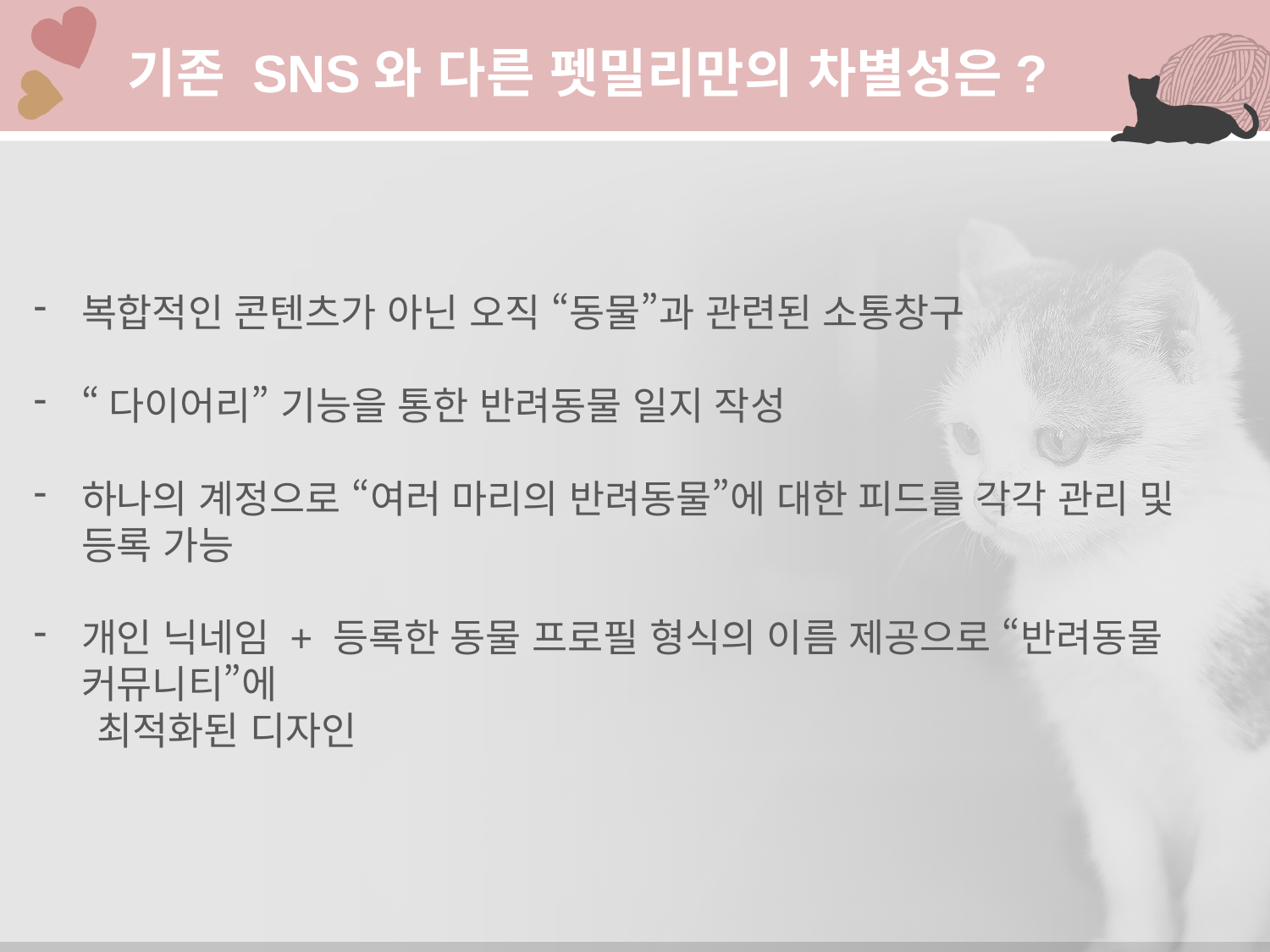

# 기존 SNS와 다른 펫밀리만의 차별성은?

복합적인 콘텐츠가 아닌 오직 “동물”과 관련된 소통창구

“다이어리” 기능을 통한 반려동물 일지 작성

하나의 계정으로 “여러 마리의 반려동물”에 대한 피드를 각각 관리 및 등록 가능

개인 닉네임 + 등록한 동물 프로필 형식의 이름 제공으로 “반려동물 커뮤니티”에
     최적화된 디자인